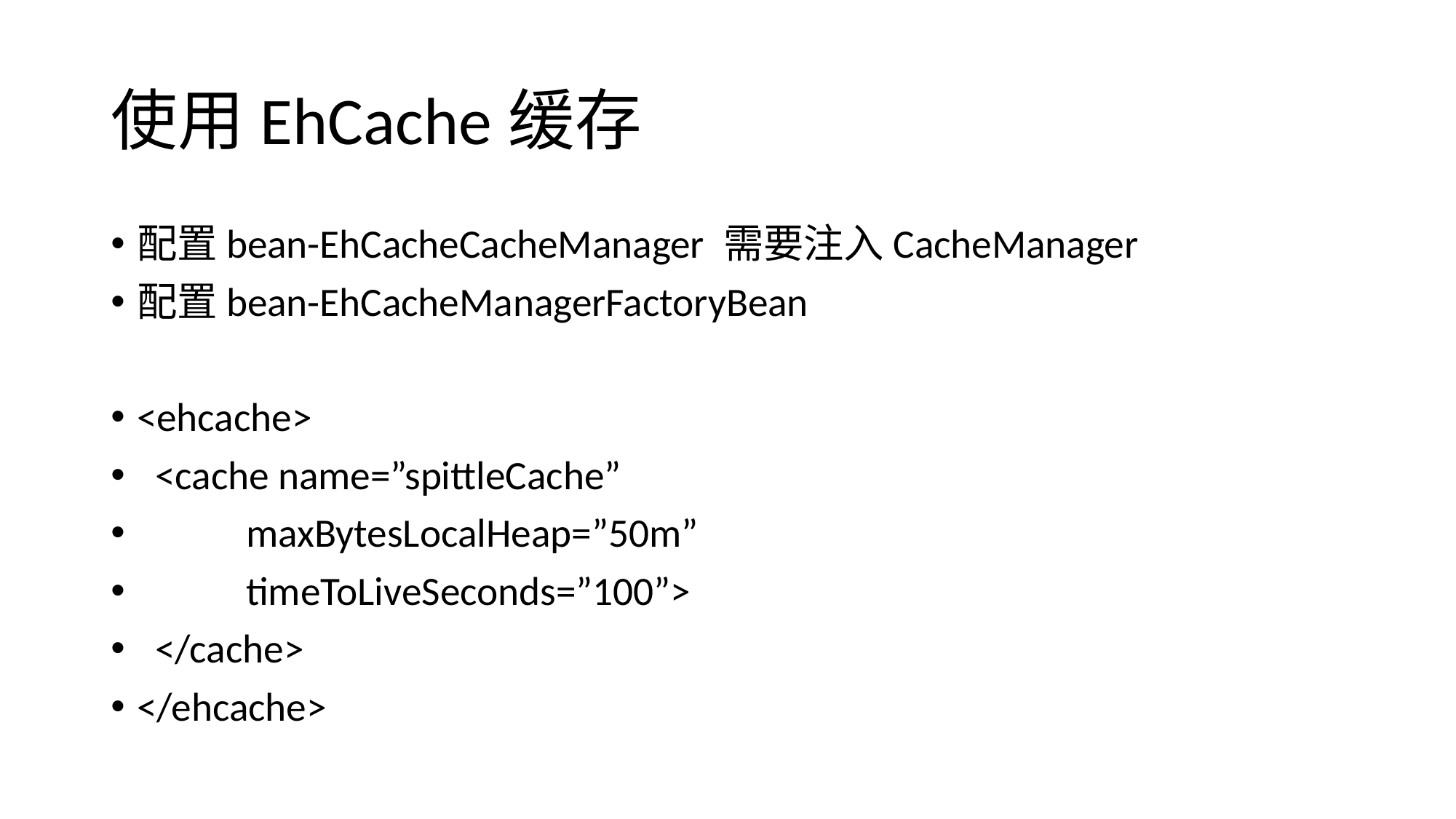

# 使用EhCache缓存
配置bean-EhCacheCacheManager 需要注入CacheManager
配置bean-EhCacheManagerFactoryBean

<ehcache>
  <cache name=”spittleCache”
            maxBytesLocalHeap=”50m”
            timeToLiveSeconds=”100”>
  </cache>
</ehcache>